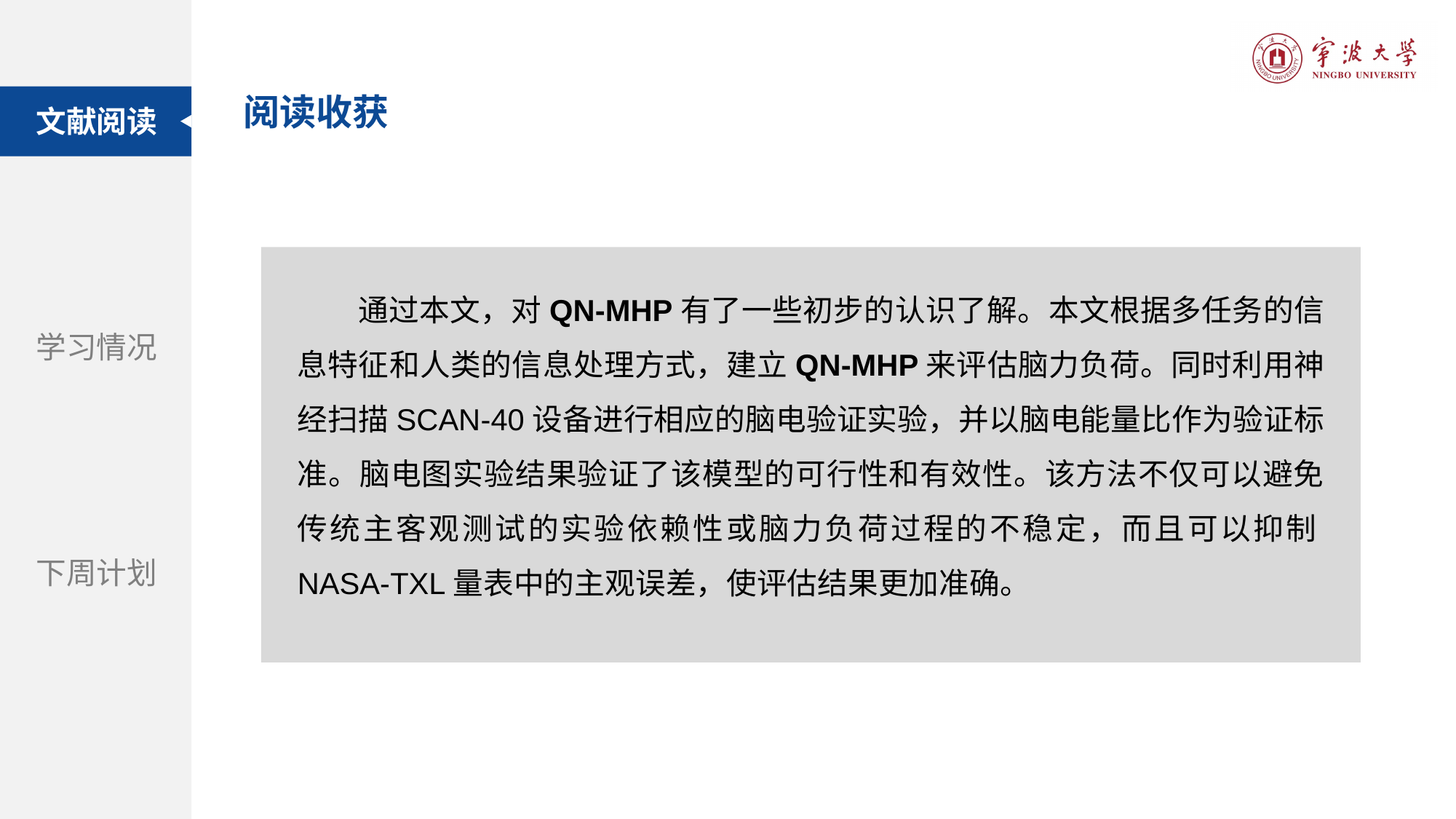

阅读收获

文献阅读
题目：自动驾驶汽车和街道设计：使用虚拟现实实验探索中央分隔带在提高行人过街安全性方面的作用

通过本文，对QN-MHP有了一些初步的认识了解。本文根据多任务的信息特征和人类的信息处理方式，建立QN-MHP来评估脑力负荷。同时利用神经扫描SCAN-40设备进行相应的脑电验证实验，并以脑电能量比作为验证标准。脑电图实验结果验证了该模型的可行性和有效性。该方法不仅可以避免传统主客观测试的实验依赖性或脑力负荷过程的不稳定，而且可以抑制NASA-TXL量表中的主观误差，使评估结果更加准确。

学习情况
期刊：Accident Analysis and Prevention
下周计划